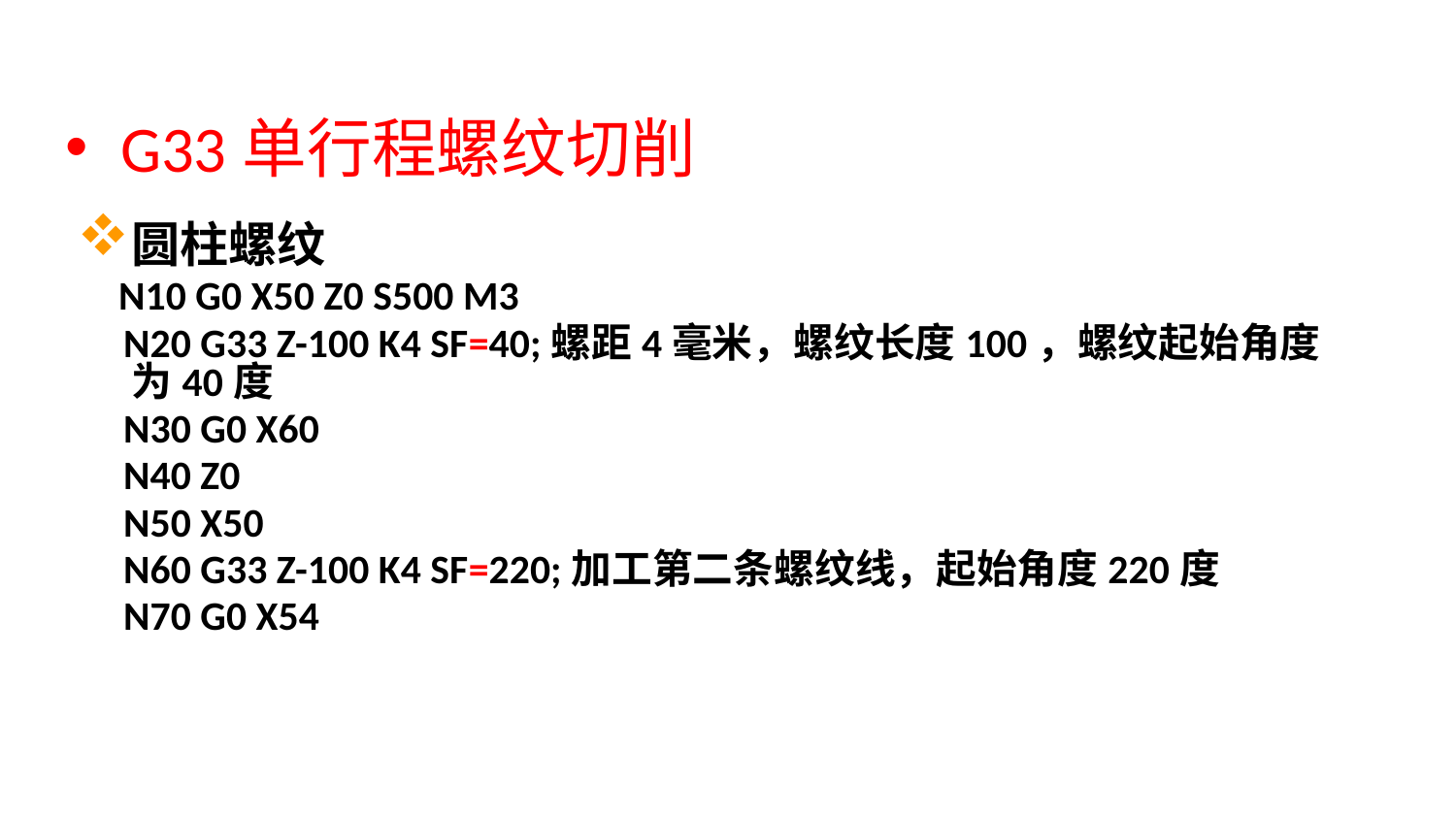

G33单行程螺纹切削
圆柱螺纹
     N10 G0 X50 Z0 S500 M3
     N20 G33 Z-100 K4 SF=40;螺距4毫米，螺纹长度100，螺纹起始角度为40度
     N30 G0 X60
     N40 Z0
     N50 X50
     N60 G33 Z-100 K4 SF=220;加工第二条螺纹线，起始角度220度
     N70 G0 X54